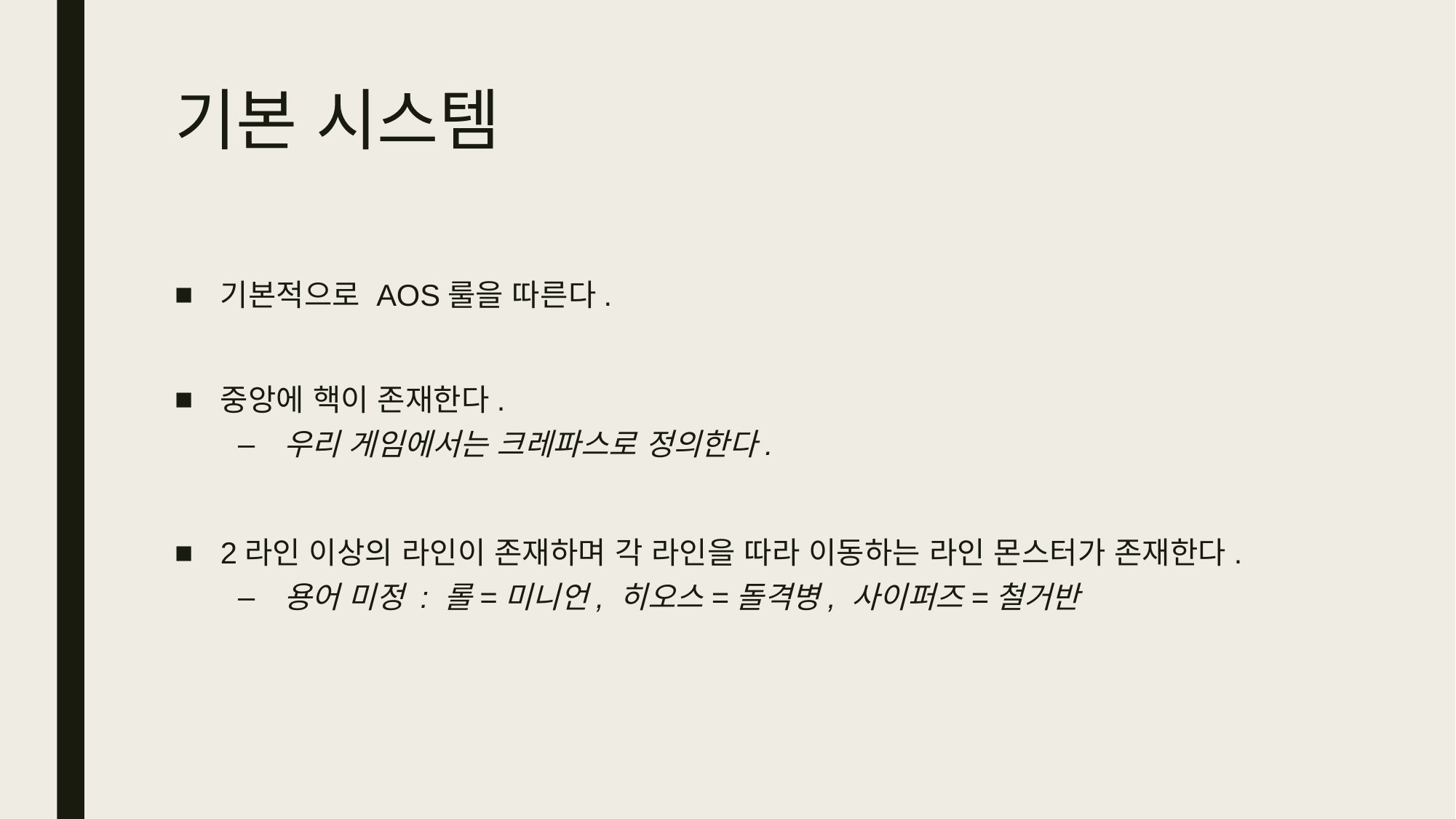

# 기본 시스템
기본적으로 AOS룰을 따른다.

중앙에 핵이 존재한다.
우리 게임에서는 크레파스로 정의한다.

2라인 이상의 라인이 존재하며 각 라인을 따라 이동하는 라인 몬스터가 존재한다.
용어 미정 : 롤=미니언, 히오스=돌격병, 사이퍼즈=철거반